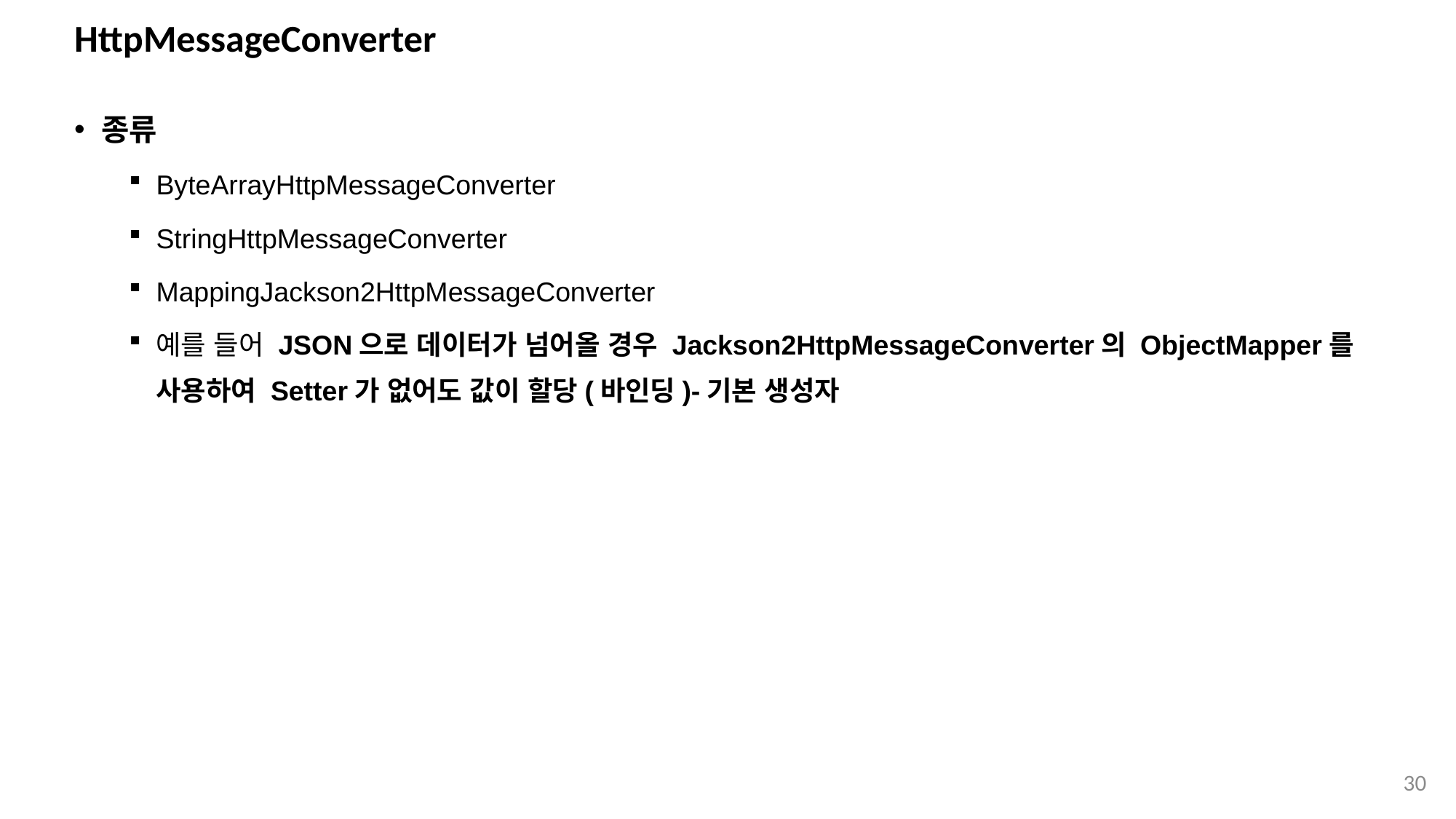

# HttpMessageConverter
종류
ByteArrayHttpMessageConverter
StringHttpMessageConverter
MappingJackson2HttpMessageConverter
예를 들어 JSON으로 데이터가 넘어올 경우 Jackson2HttpMessageConverter의 ObjectMapper를 사용하여 Setter가 없어도 값이 할당(바인딩)-기본 생성자
30